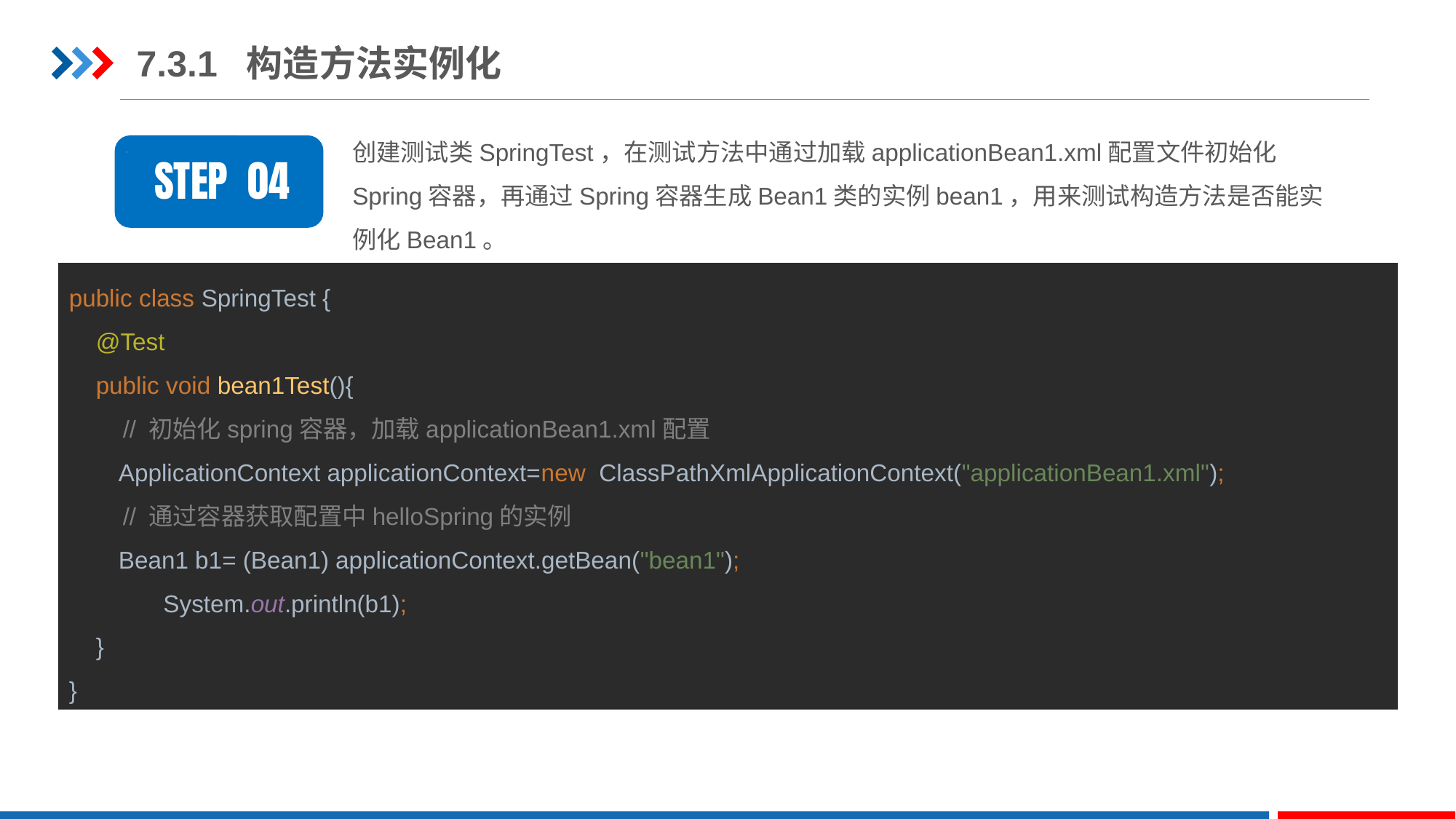

7.3.1  构造方法实例化
创建测试类SpringTest，在测试方法中通过加载applicationBean1.xml配置文件初始化Spring容器，再通过Spring容器生成Bean1类的实例bean1，用来测试构造方法是否能实例化Bean1。

STEP  04
public class SpringTest {
    @Test
    public void bean1Test(){
        // 初始化spring容器，加载applicationBean1.xml配置
        ApplicationContext applicationContext=new  ClassPathXmlApplicationContext("applicationBean1.xml");
        // 通过容器获取配置中helloSpring的实例
        Bean1 b1= (Bean1) applicationContext.getBean("bean1");
              System.out.println(b1);
    }
}